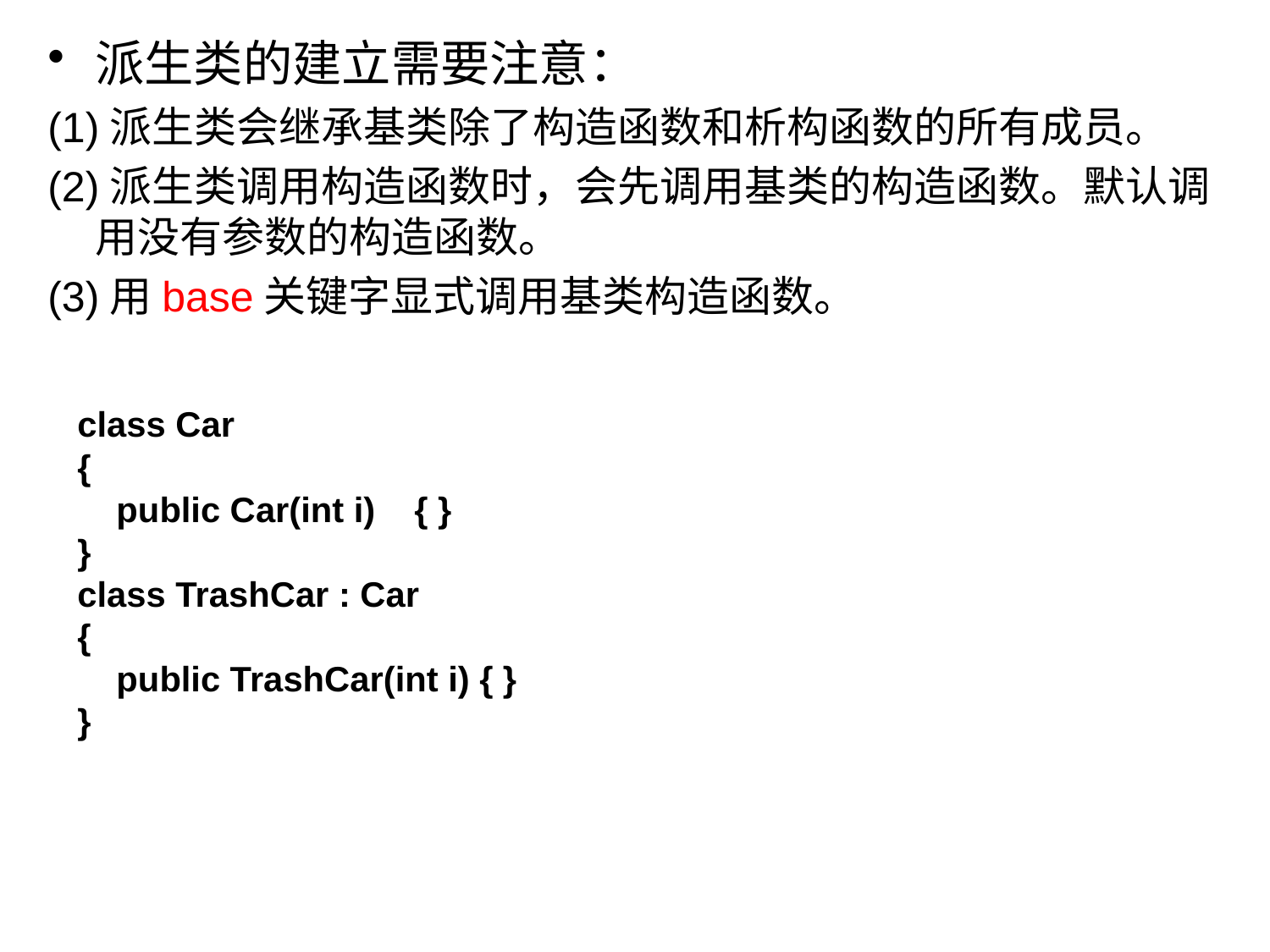

派生类的建立需要注意：
(1)派生类会继承基类除了构造函数和析构函数的所有成员。
(2)派生类调用构造函数时，会先调用基类的构造函数。默认调用没有参数的构造函数。
(3)用base关键字显式调用基类构造函数。
class Car
{
    public Car(int i)    { }
}
class TrashCar : Car
{
    public TrashCar(int i) { }
}